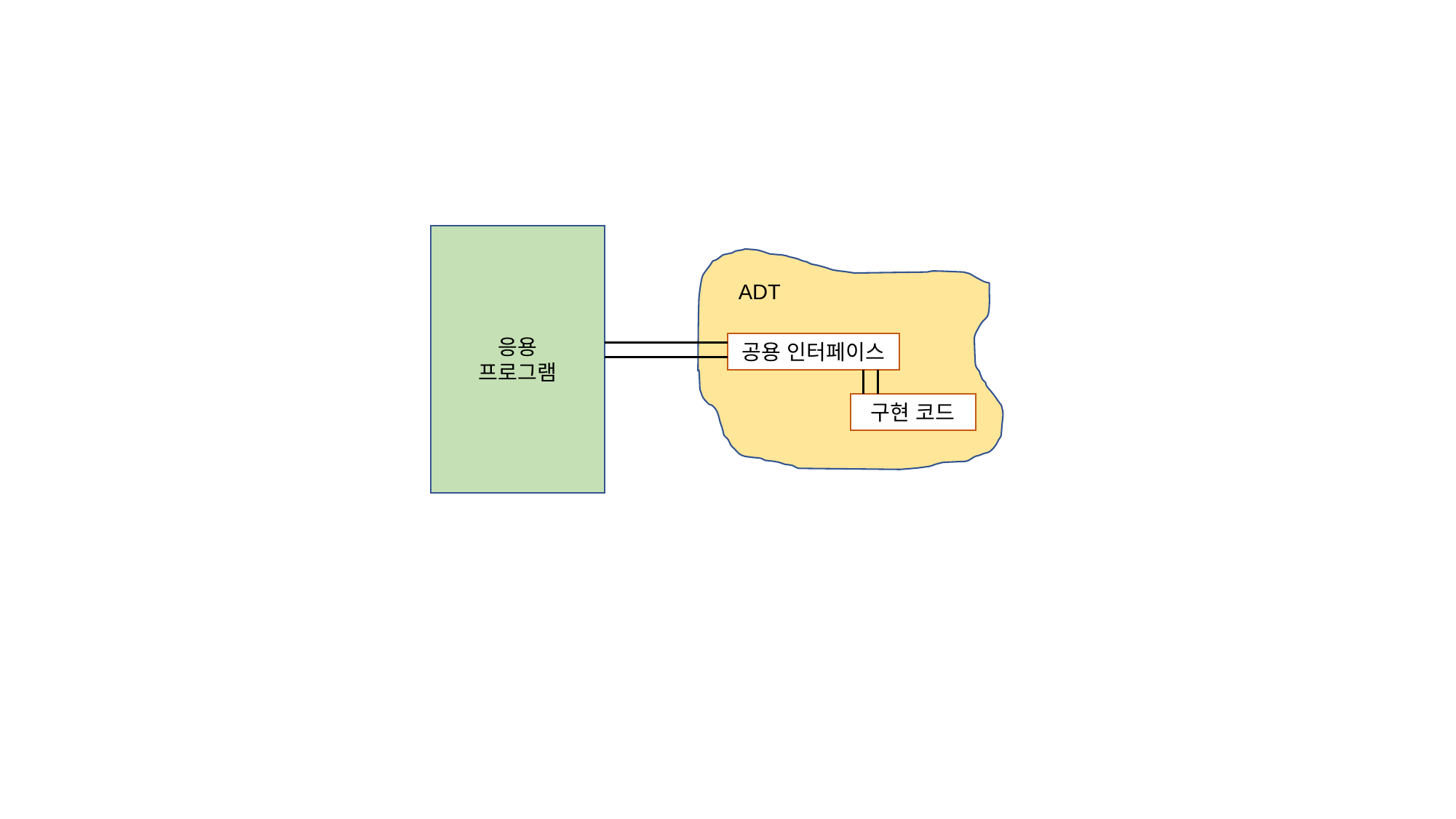

응용
프로그램

ADT
공용 인터페이스
구현 코드